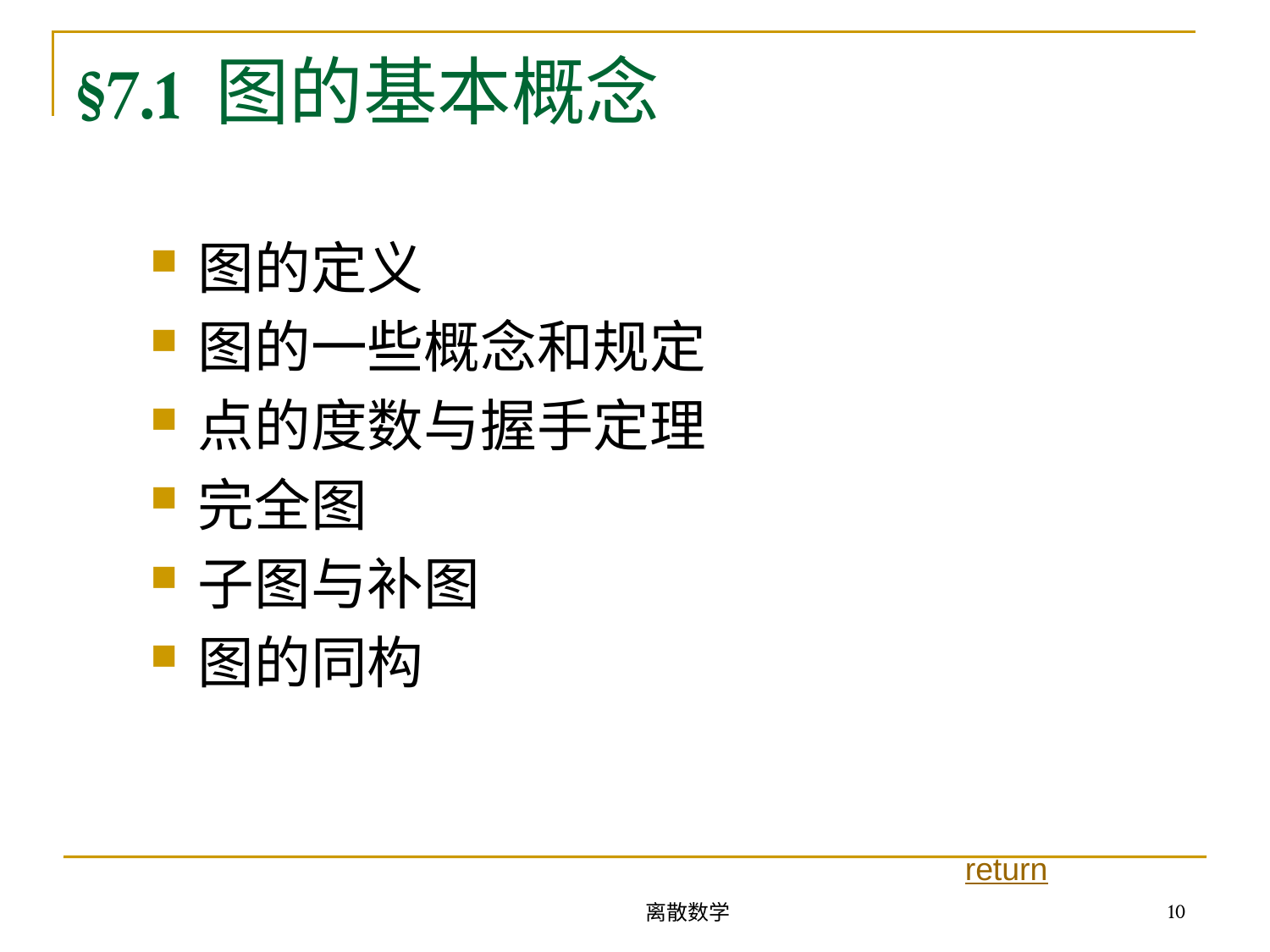

# §7.1 图的基本概念
图的定义
图的一些概念和规定
点的度数与握手定理
完全图
子图与补图
图的同构
return

离散数学
10